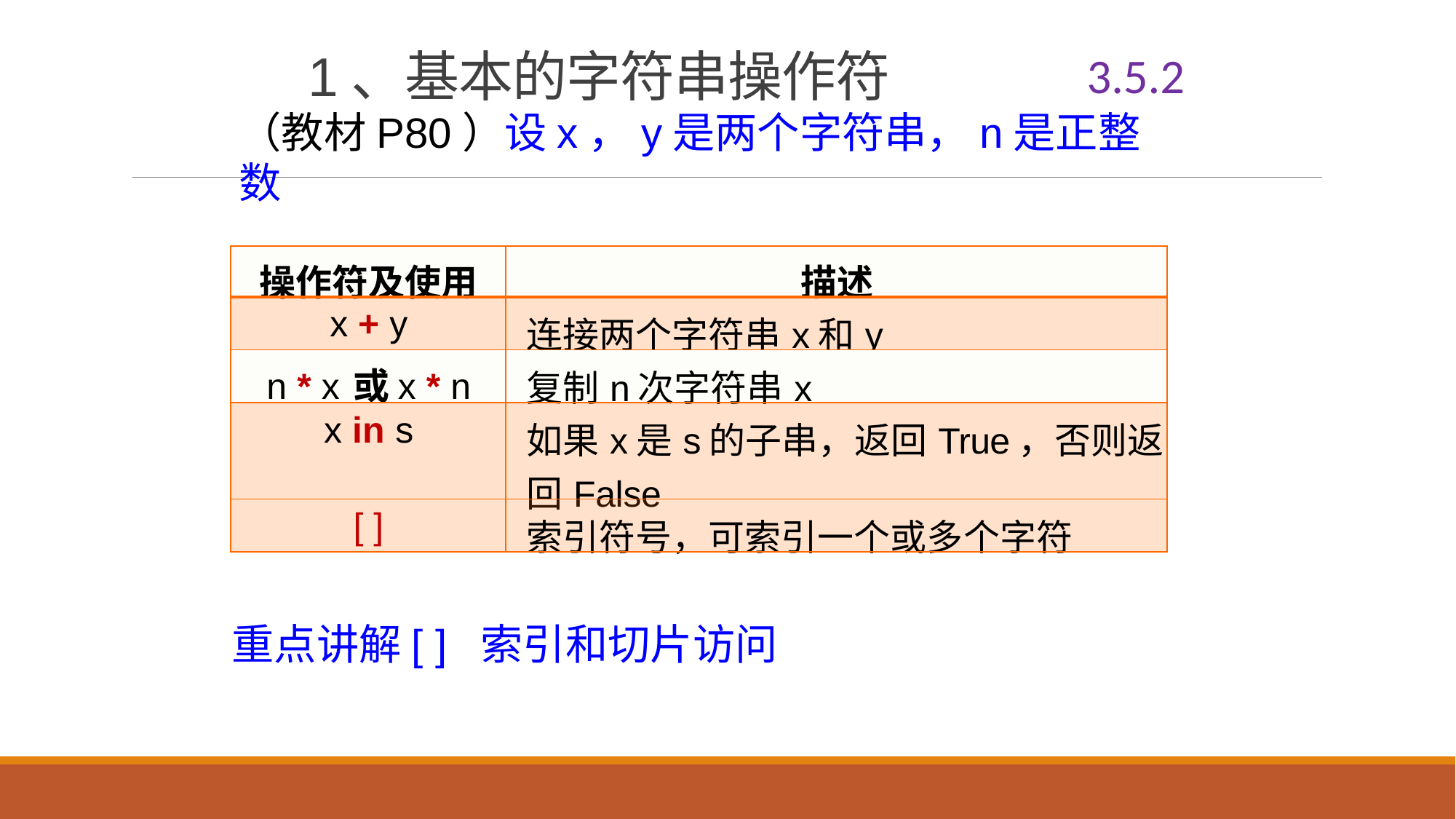

3.5.2
# 1、基本的字符串操作符
（教材P80）设x，y是两个字符串，n是正整数
| 操作符及使用 | 描述 |
| --- | --- |
| x + y | 连接两个字符串x和y |
| n \* x 或 x \* n | 复制n次字符串x |
| x in s | 如果x是s的子串，返回True，否则返回False |
| [ ] | 索引符号，可索引一个或多个字符 |
重点讲解[ ]  索引和切片访问